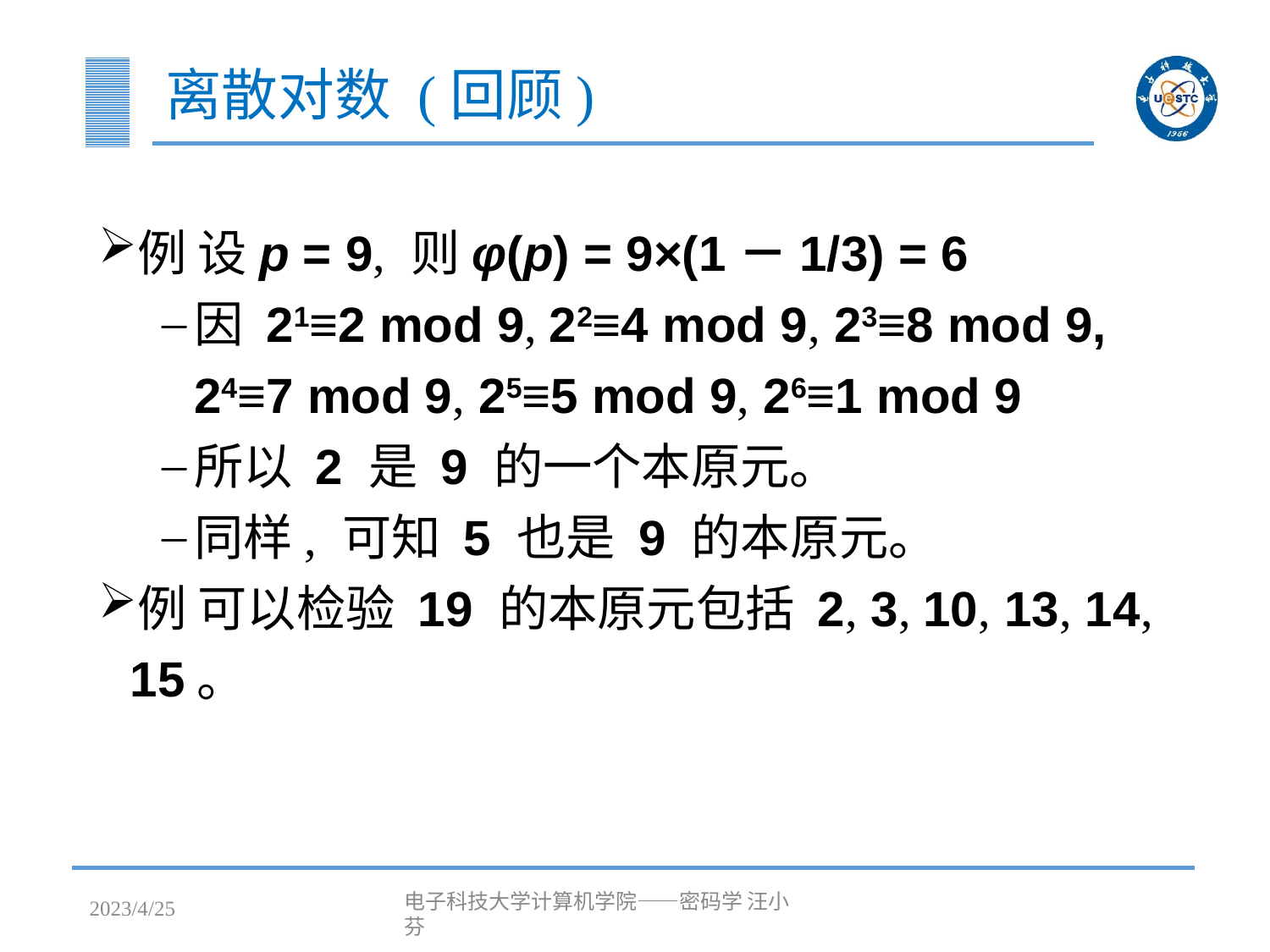

# 离散对数 (回顾)
例 设p = 9, 则φ(p) = 9×(1－1/3) = 6
因 21≡2 mod 9, 22≡4 mod 9, 23≡8 mod 9, 24≡7 mod 9, 25≡5 mod 9, 26≡1 mod 9
所以 2 是 9 的一个本原元。
同样, 可知 5 也是 9 的本原元。
例 可以检验 19 的本原元包括 2, 3, 10, 13, 14, 15。
2023/4/25
电子科技大学计算机学院——密码学 汪小芬